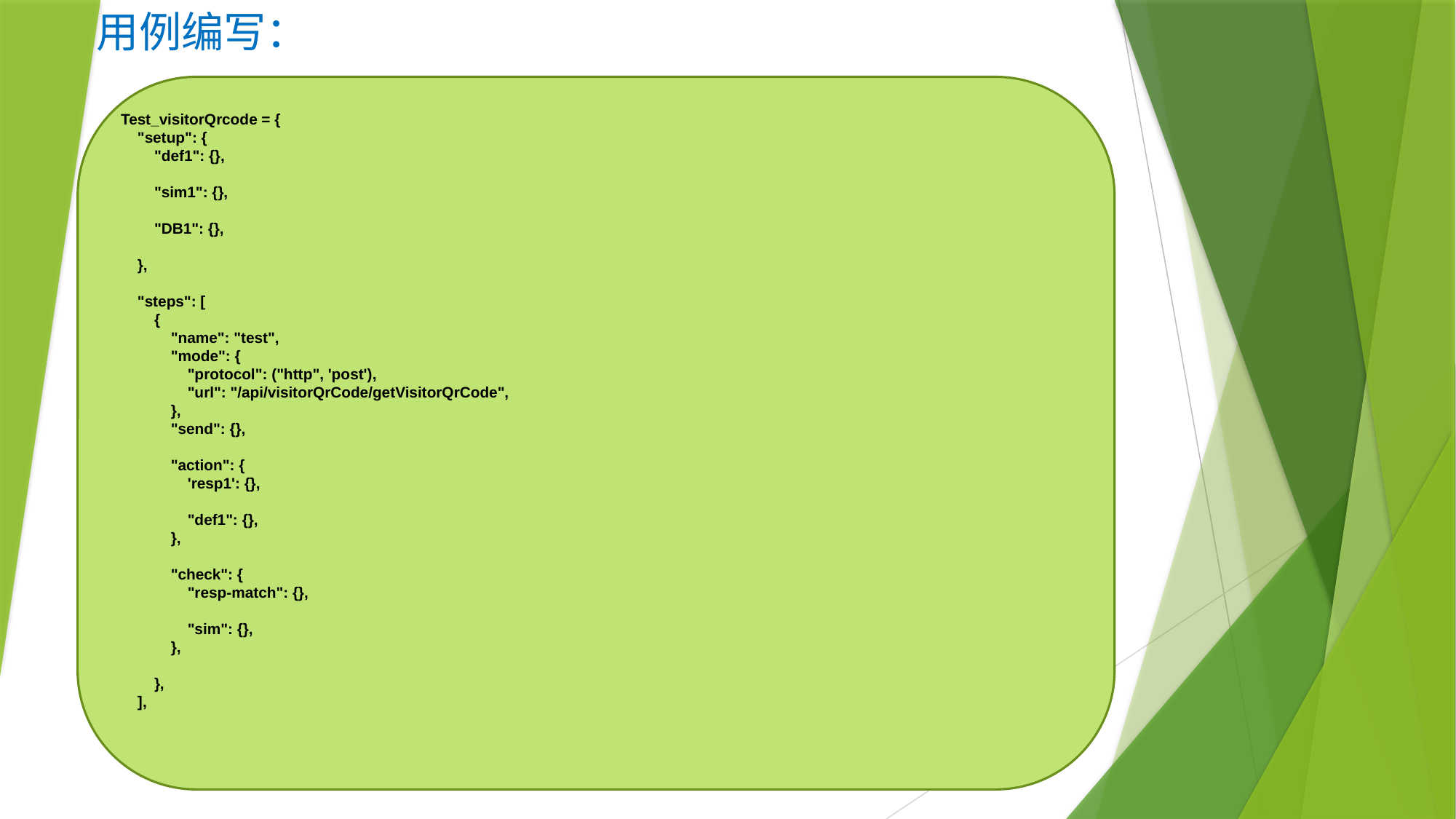

用例编写：

Test_visitorQrcode = {
    "setup": {
        "def1": {},

        "sim1": {},

        "DB1": {},

    },

    "steps": [
        {
            "name": "test",
            "mode": {
                "protocol": ("http", 'post'),
                "url": "/api/visitorQrCode/getVisitorQrCode",
            },
            "send": {},

            "action": {
                'resp1': {},

                "def1": {},
            },

            "check": {
                "resp-match": {},

                "sim": {},
            },

        },
    ],